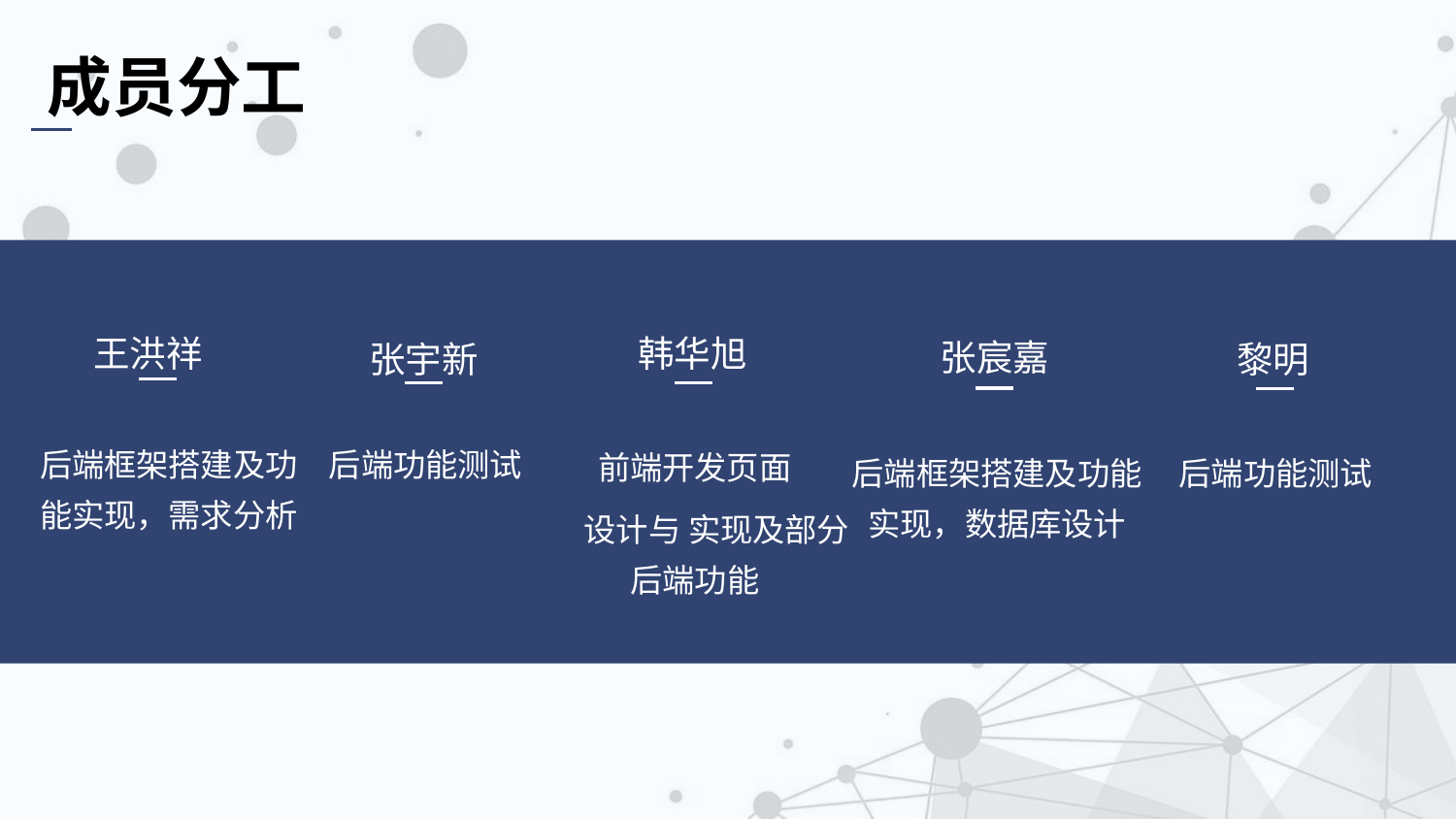

成员分工

王洪祥
韩华旭
张宸嘉
黎明
张宇新
后端框架搭建及功能实现，需求分析
  后端功能测试

前端开发页面
     设计与 实现及部分后端功能
后端框架搭建及功能实现，数据库设计
后端功能测试